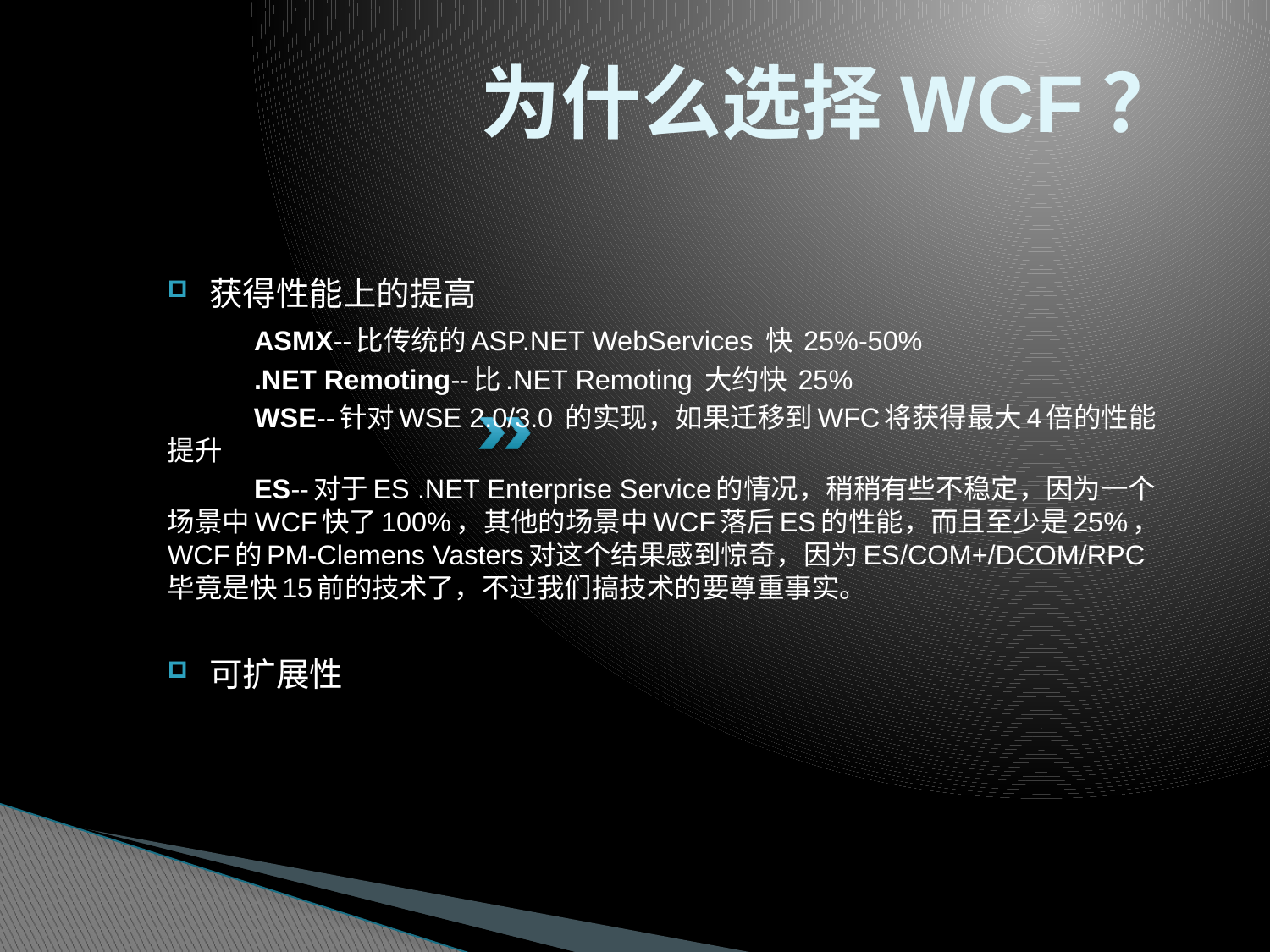

# 为什么选择WCF？
获得性能上的提高
	ASMX--比传统的ASP.NET WebServices 快 25%-50%
	.NET Remoting--比.NET Remoting 大约快 25%
	WSE--针对WSE 2.0/3.0 的实现，如果迁移到WFC将获得最大4倍的性能提升
	ES--对于ES .NET Enterprise Service的情况，稍稍有些不稳定，因为一个场景中WCF快了100%，其他的场景中WCF落后ES的性能，而且至少是25%，WCF的PM-Clemens Vasters对这个结果感到惊奇，因为ES/COM+/DCOM/RPC毕竟是快15前的技术了，不过我们搞技术的要尊重事实。

可扩展性